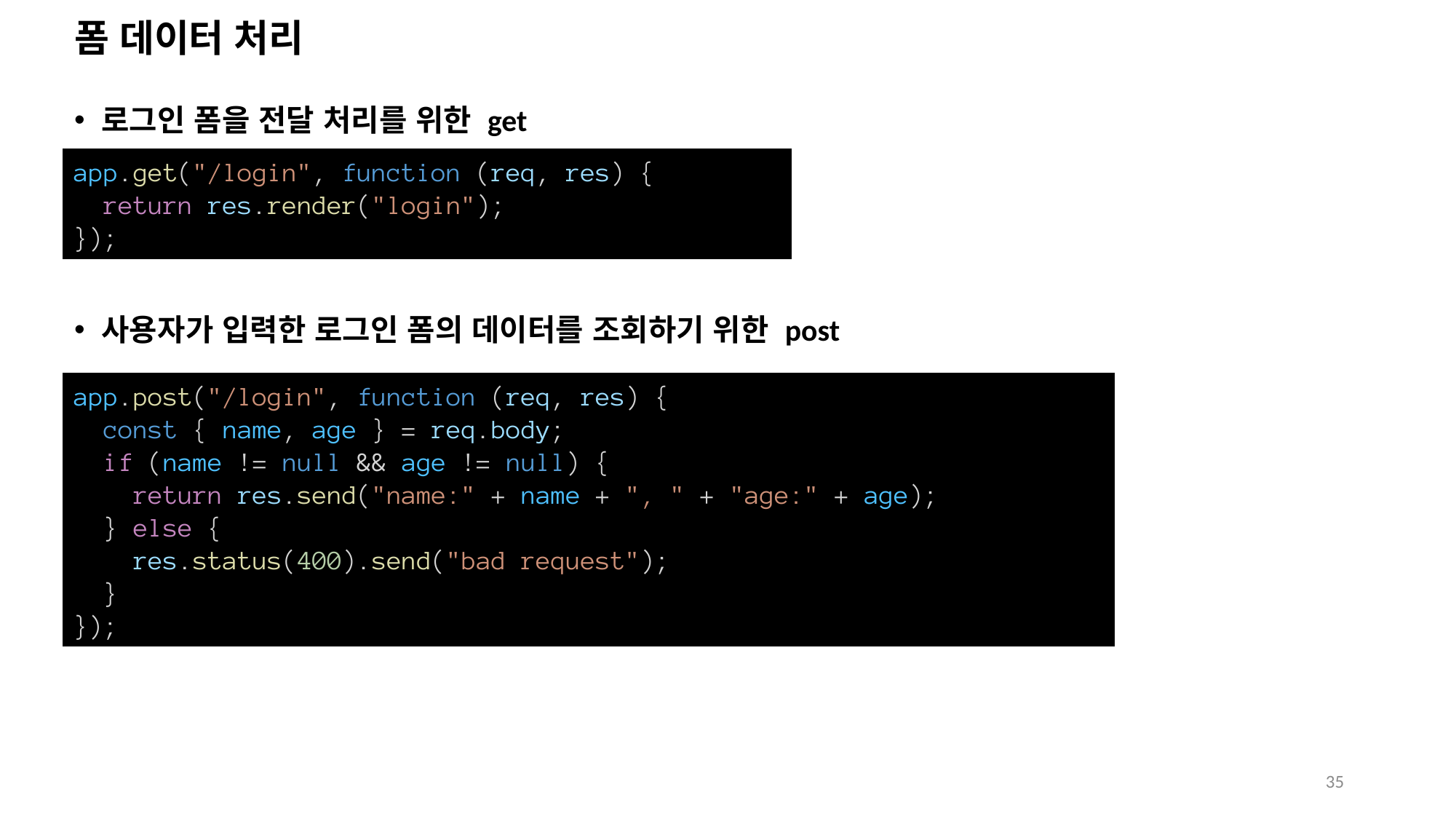

# 폼 데이터 처리
로그인 폼을 전달 처리를 위한 get

사용자가 입력한 로그인 폼의 데이터를 조회하기 위한 post

app.get("/login", function (req, res) {
  return res.render("login");
});
app.post("/login", function (req, res) {
  const { name, age } = req.body;
  if (name != null && age != null) {
    return res.send("name:" + name + ", " + "age:" + age);
  } else {
    res.status(400).send("bad request");
  }
});
35